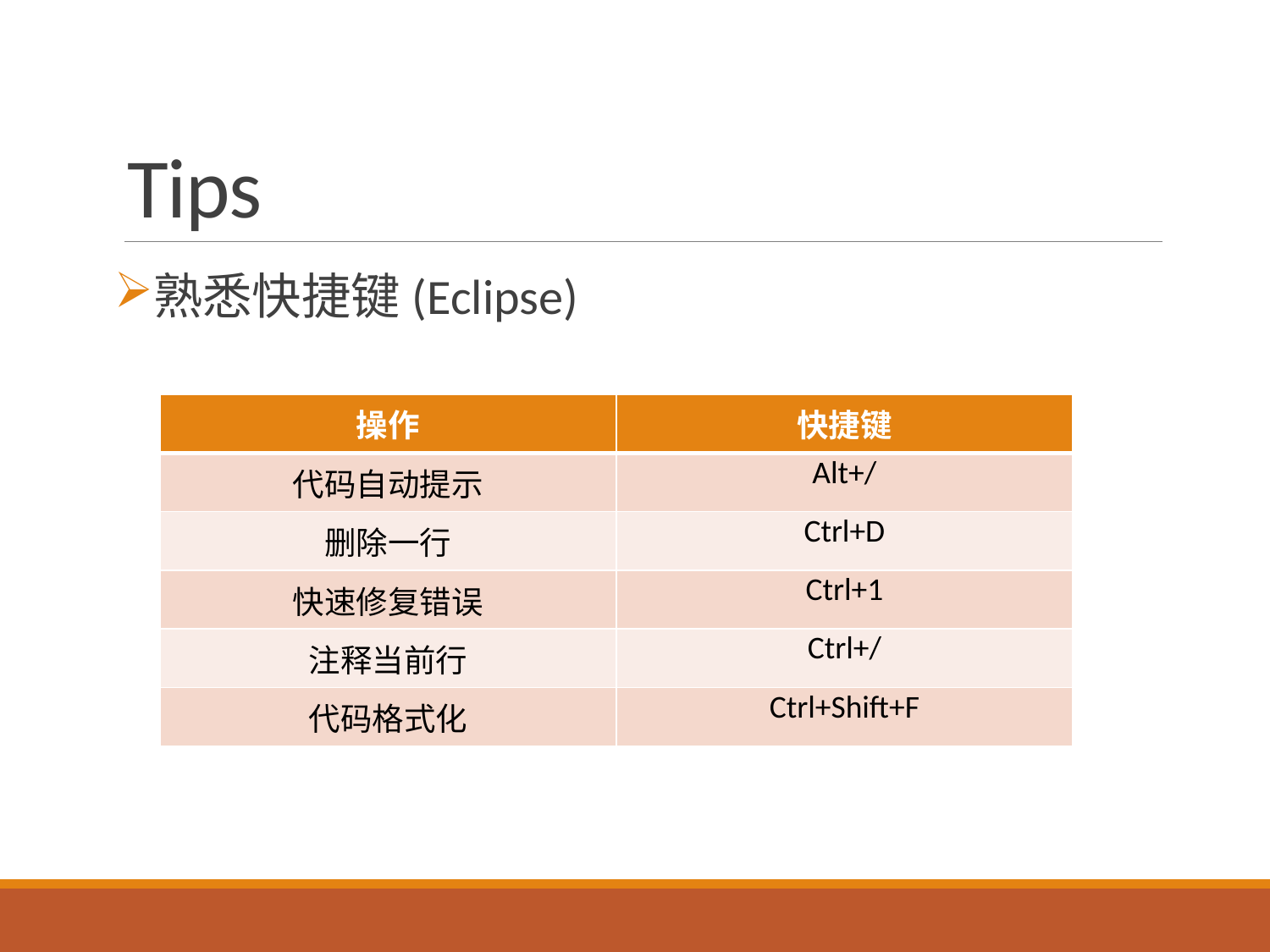

# Tips
熟悉快捷键(Eclipse)

| 操作 | 快捷键 |
| --- | --- |
| 代码自动提示 | Alt+/ |
| 删除一行 | Ctrl+D |
| 快速修复错误 | Ctrl+1 |
| 注释当前行 | Ctrl+/ |
| 代码格式化 | Ctrl+Shift+F |